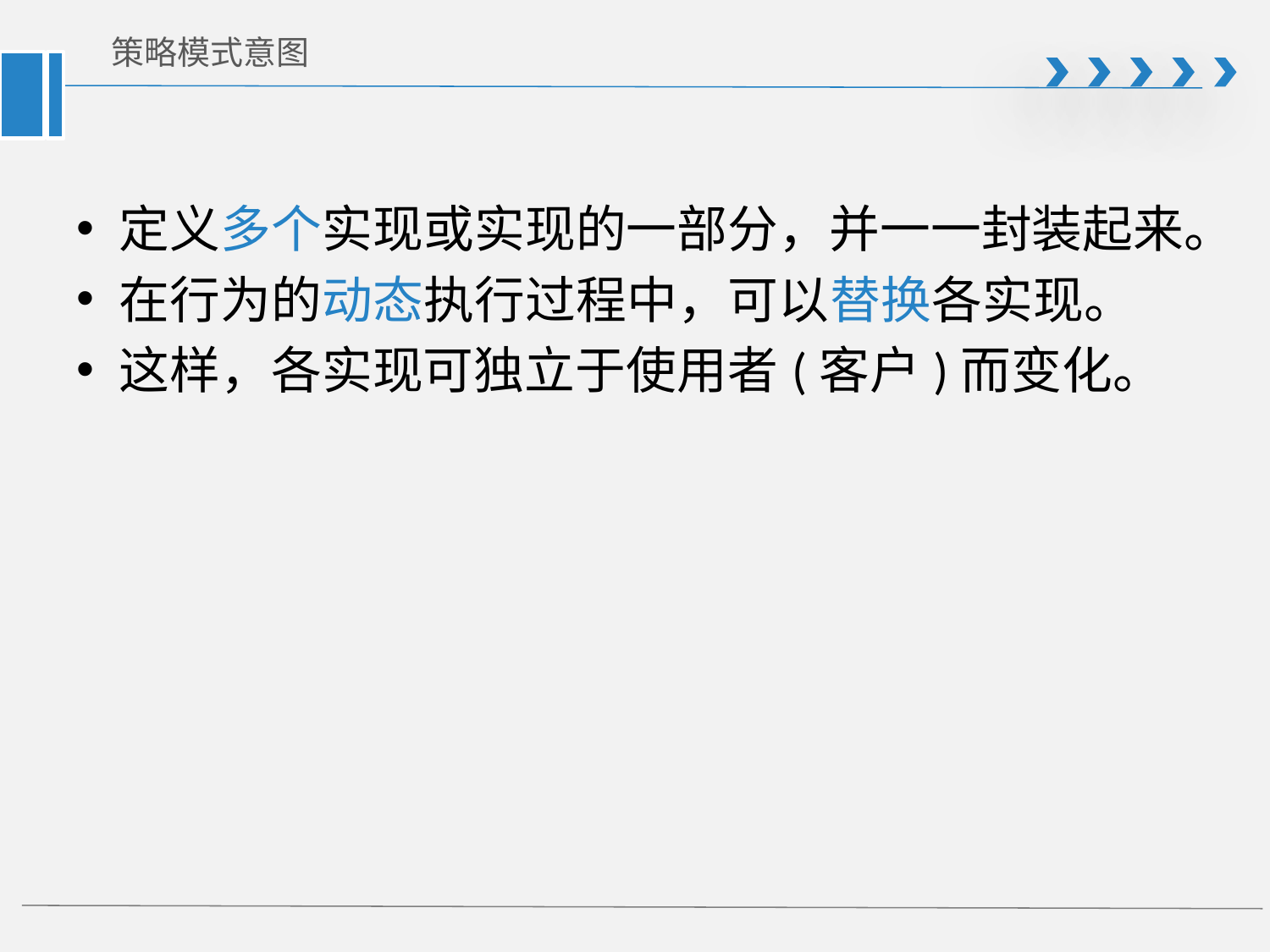

# 策略模式意图
定义多个实现或实现的一部分，并一一封装起来。
在行为的动态执行过程中，可以替换各实现。
这样，各实现可独立于使用者(客户)而变化。